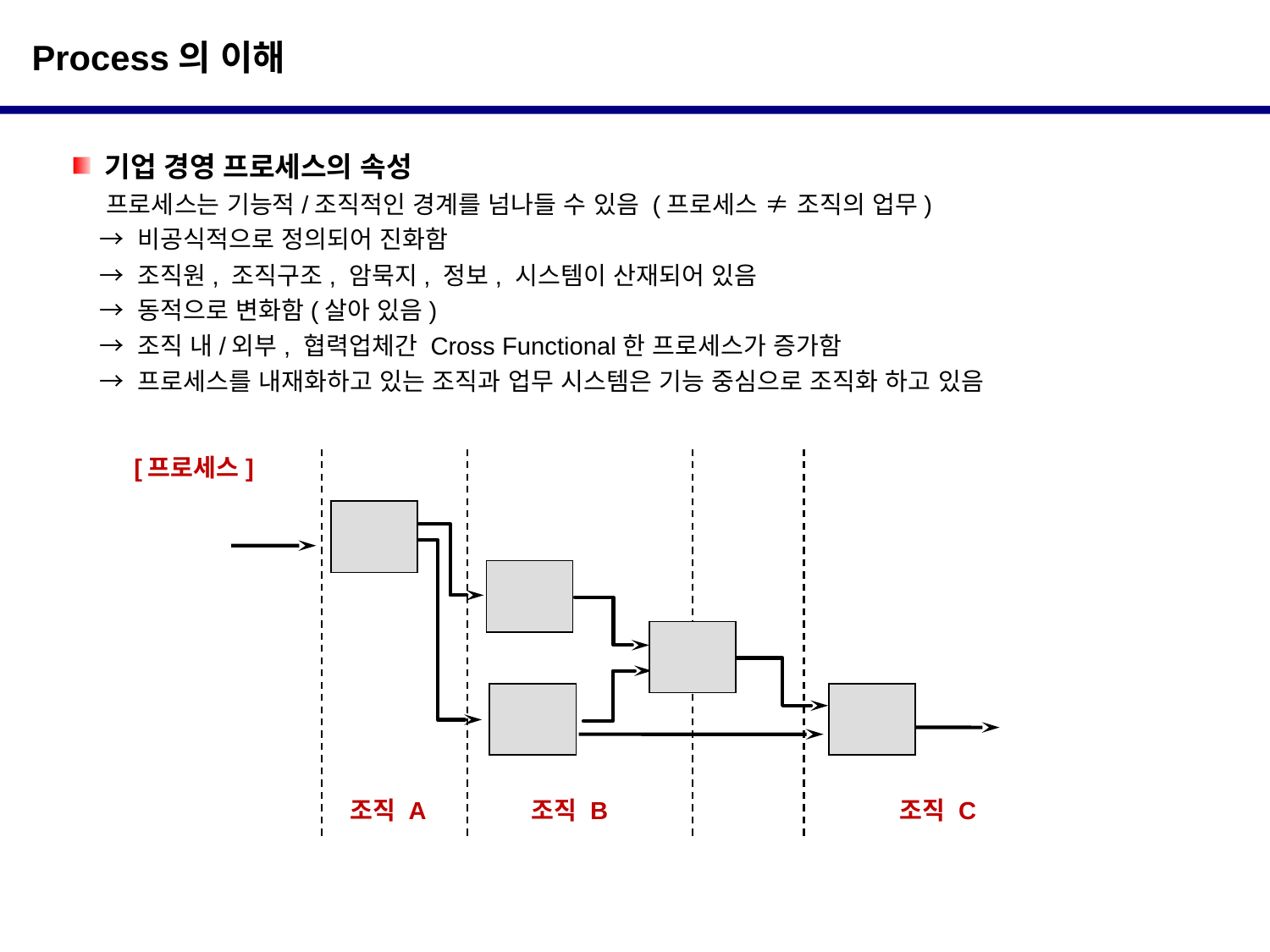

Process의 이해

 기업 경영 프로세스의 속성
    프로세스는 기능적/조직적인 경계를 넘나들 수 있음 (프로세스 ≠ 조직의 업무)
    → 비공식적으로 정의되어 진화함
    → 조직원, 조직구조, 암묵지, 정보, 시스템이 산재되어 있음
    → 동적으로 변화함(살아 있음)
    → 조직 내/외부, 협력업체간 Cross Functional한 프로세스가 증가함
    → 프로세스를 내재화하고 있는 조직과 업무 시스템은 기능 중심으로 조직화 하고 있음
[프로세스]

조직 A
조직 B
조직 C